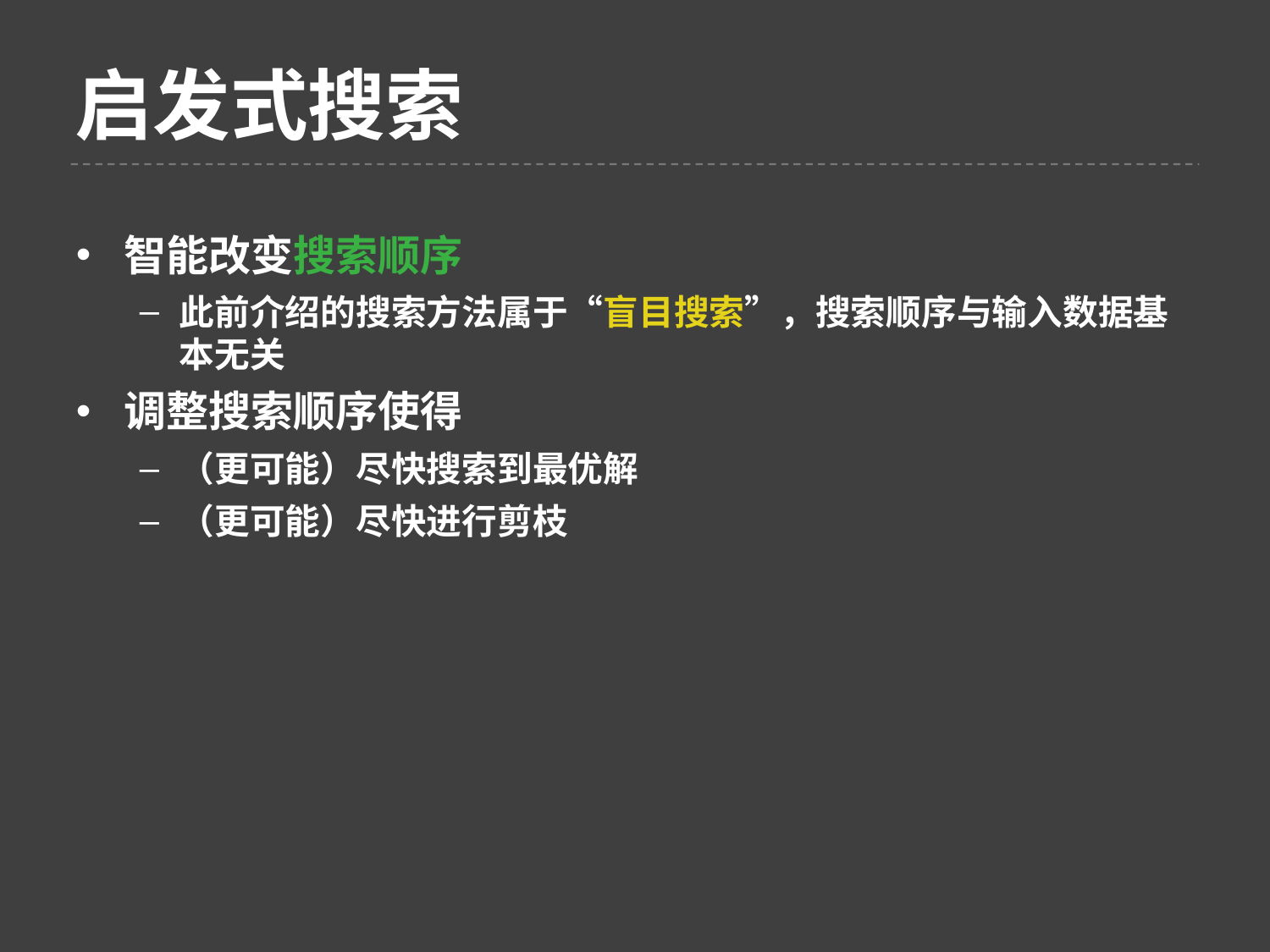

启发式搜索

智能改变搜索顺序
此前介绍的搜索方法属于“盲目搜索”，搜索顺序与输入数据基本无关
调整搜索顺序使得
（更可能）尽快搜索到最优解
（更可能）尽快进行剪枝